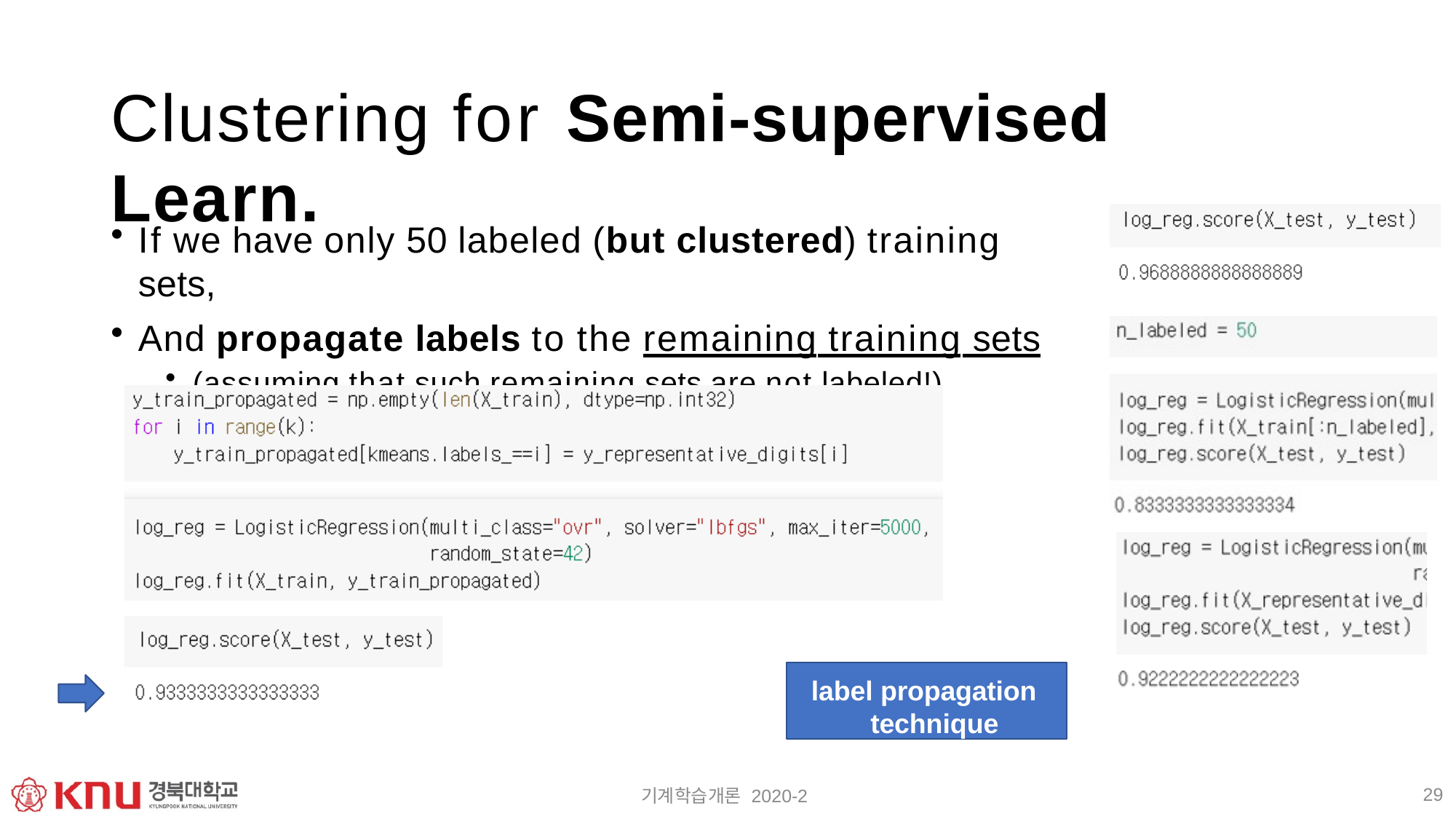

# Clustering for Semi-supervised Learn.

If we have only 50 labeled (but clustered) training sets,
And propagate labels to the remaining training sets
(assuming that such remaining sets are not labeled!)

label propagation  technique

29
기계학습개론 2020-2